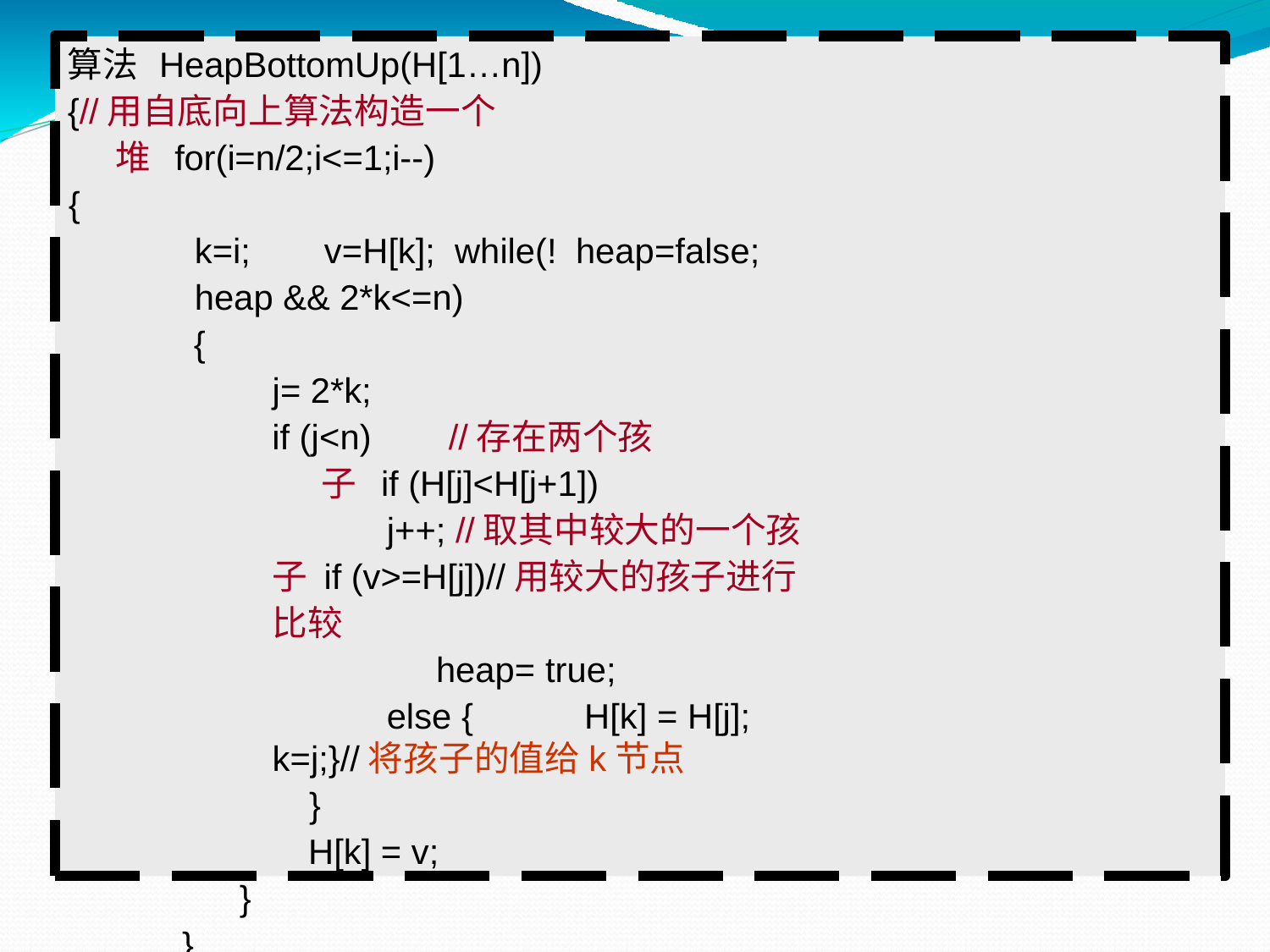

算法	HeapBottomUp(H[1…n])
{//用自底向上算法构造一个堆  for(i=n/2;i<=1;i--)
{
k=i;	v=H[k];  while(!heap && 2*k<=n)
{
j= 2*k;
heap=false;
if (j<n)	//存在两个孩子  if (H[j]<H[j+1])
j++; //取其中较大的一个孩子 if (v>=H[j])//用较大的孩子进行比较
heap= true;
else {	H[k] = H[j];	k=j;}//将孩子的值给k节点
}
H[k] = v;
}
}